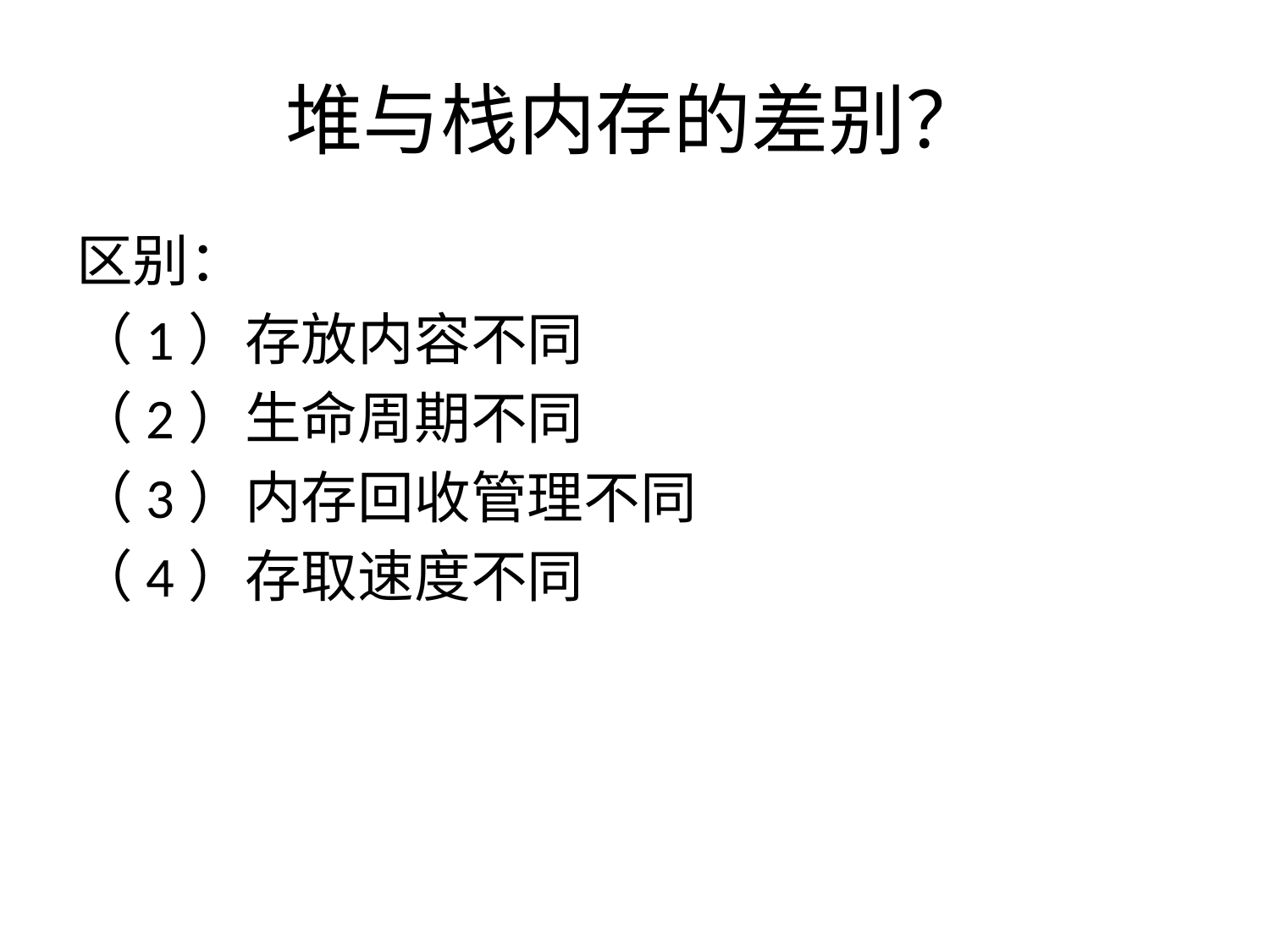

# 堆与栈内存的差别？
区别：
（1）存放内容不同
（2）生命周期不同
（3）内存回收管理不同
（4）存取速度不同